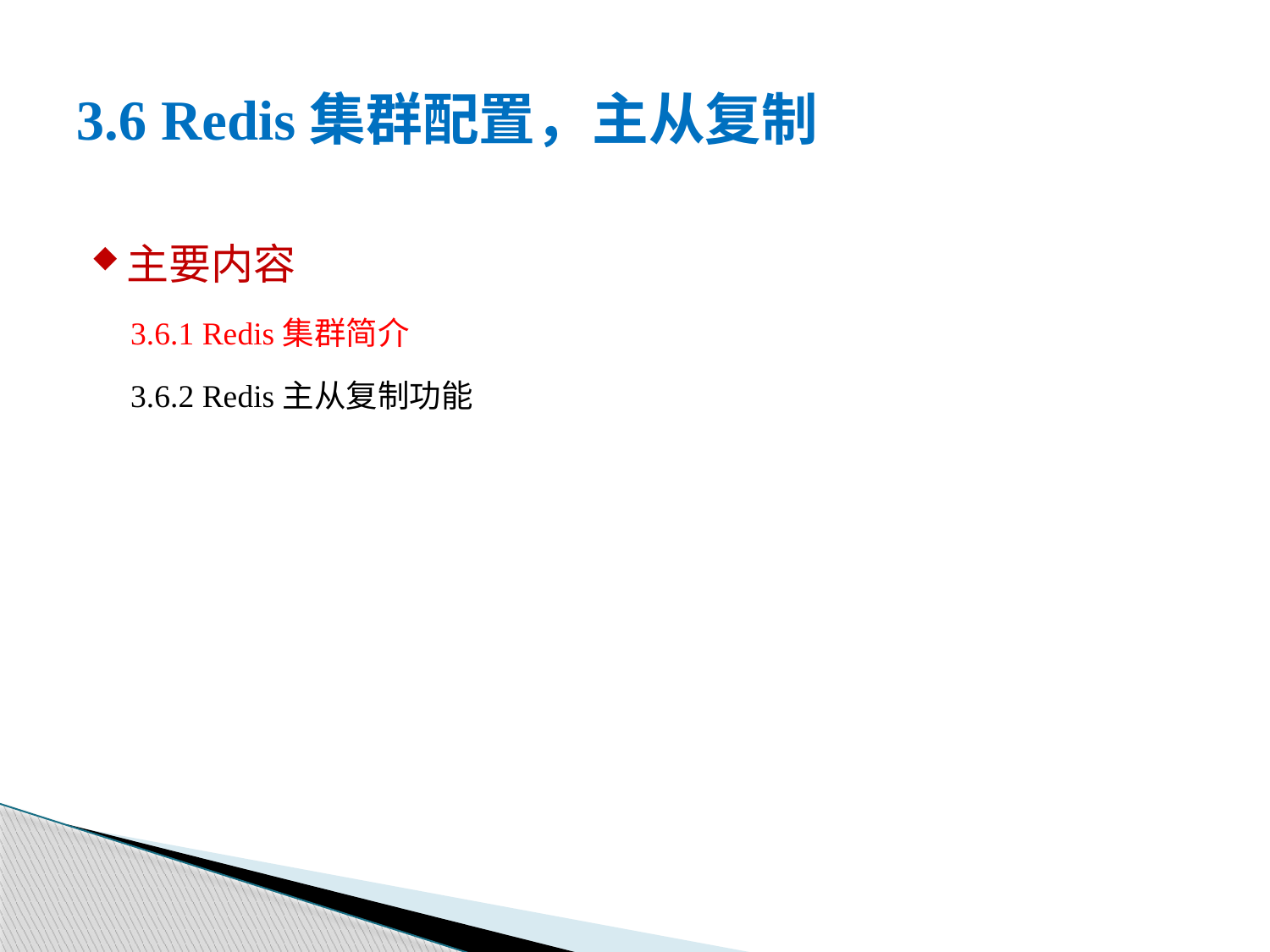

# 3.6 Redis集群配置，主从复制
主要内容
3.6.1 Redis集群简介
3.6.2 Redis主从复制功能